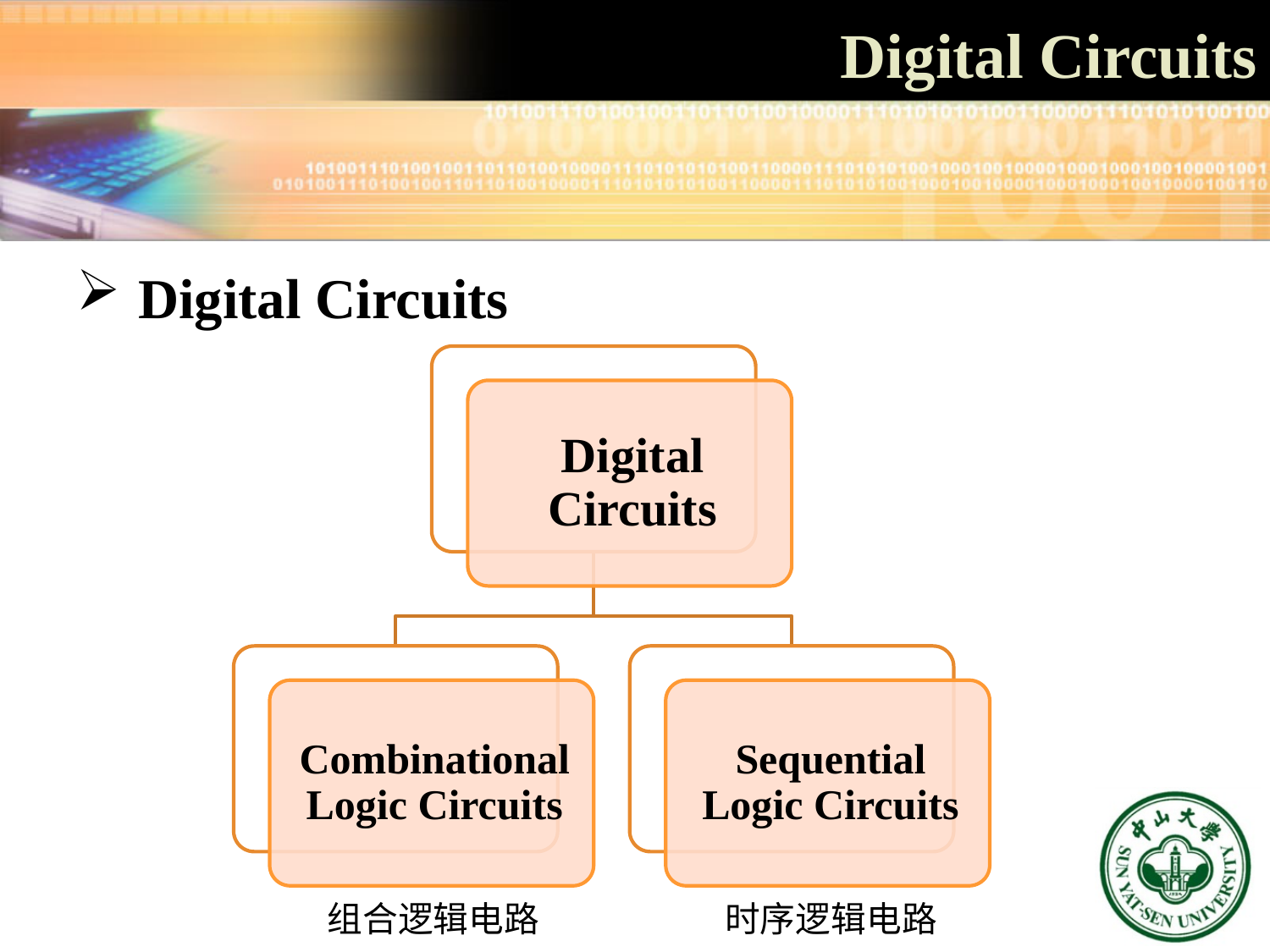

# Digital Circuits
 Digital Circuits
Digital Circuits
Combinational Logic Circuits
Sequential Logic Circuits
组合逻辑电路
时序逻辑电路